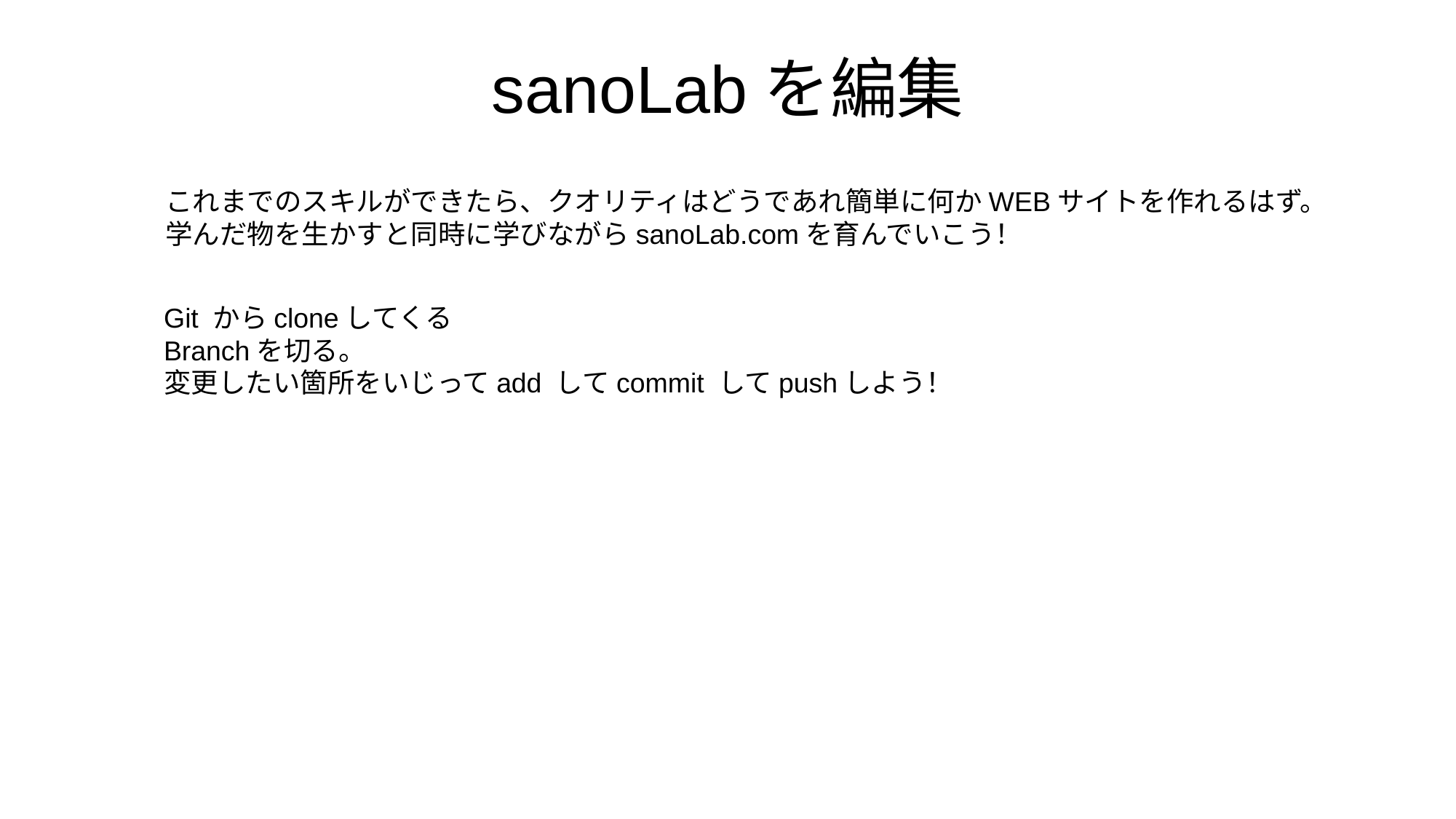

# sanoLabを編集
これまでのスキルができたら、クオリティはどうであれ簡単に何かWEBサイトを作れるはず。
学んだ物を生かすと同時に学びながらsanoLab.comを育んでいこう！
Git からcloneしてくる
Branchを切る。
変更したい箇所をいじってadd してcommit してpushしよう！